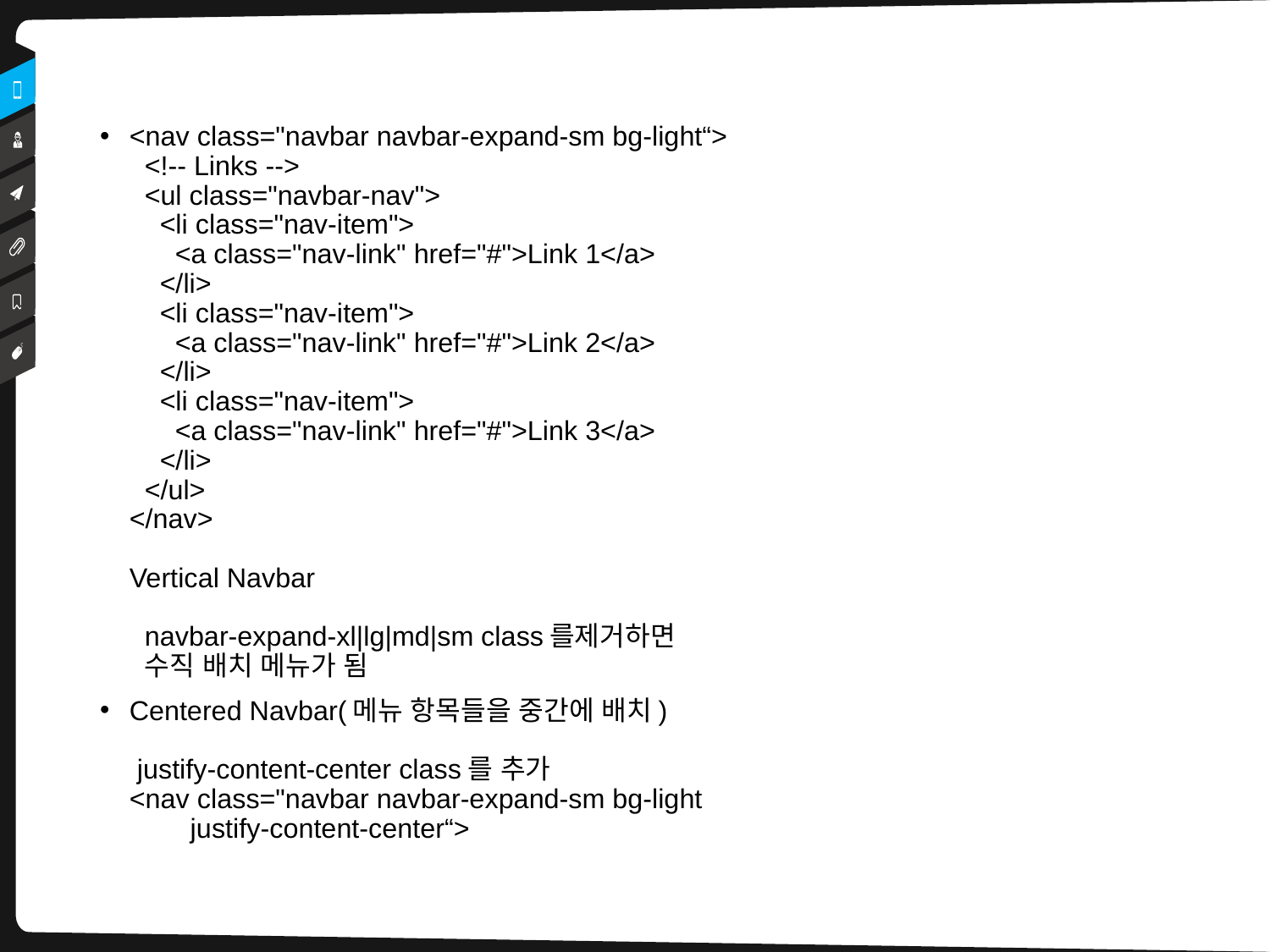

<nav class="navbar navbar-expand-sm bg-light“>
  <!-- Links -->
  <ul class="navbar-nav">
    <li class="nav-item">
      <a class="nav-link" href="#">Link 1</a>
    </li>
    <li class="nav-item">
      <a class="nav-link" href="#">Link 2</a>
    </li>
    <li class="nav-item">
      <a class="nav-link" href="#">Link 3</a>
    </li>
  </ul>
</nav>
Vertical Navbar
  navbar-expand-xl|lg|md|sm class를제거하면
  수직 배치 메뉴가 됨
Centered Navbar(메뉴 항목들을 중간에 배치)
 justify-content-center class를 추가
<nav class="navbar navbar-expand-sm bg-light
        justify-content-center“>